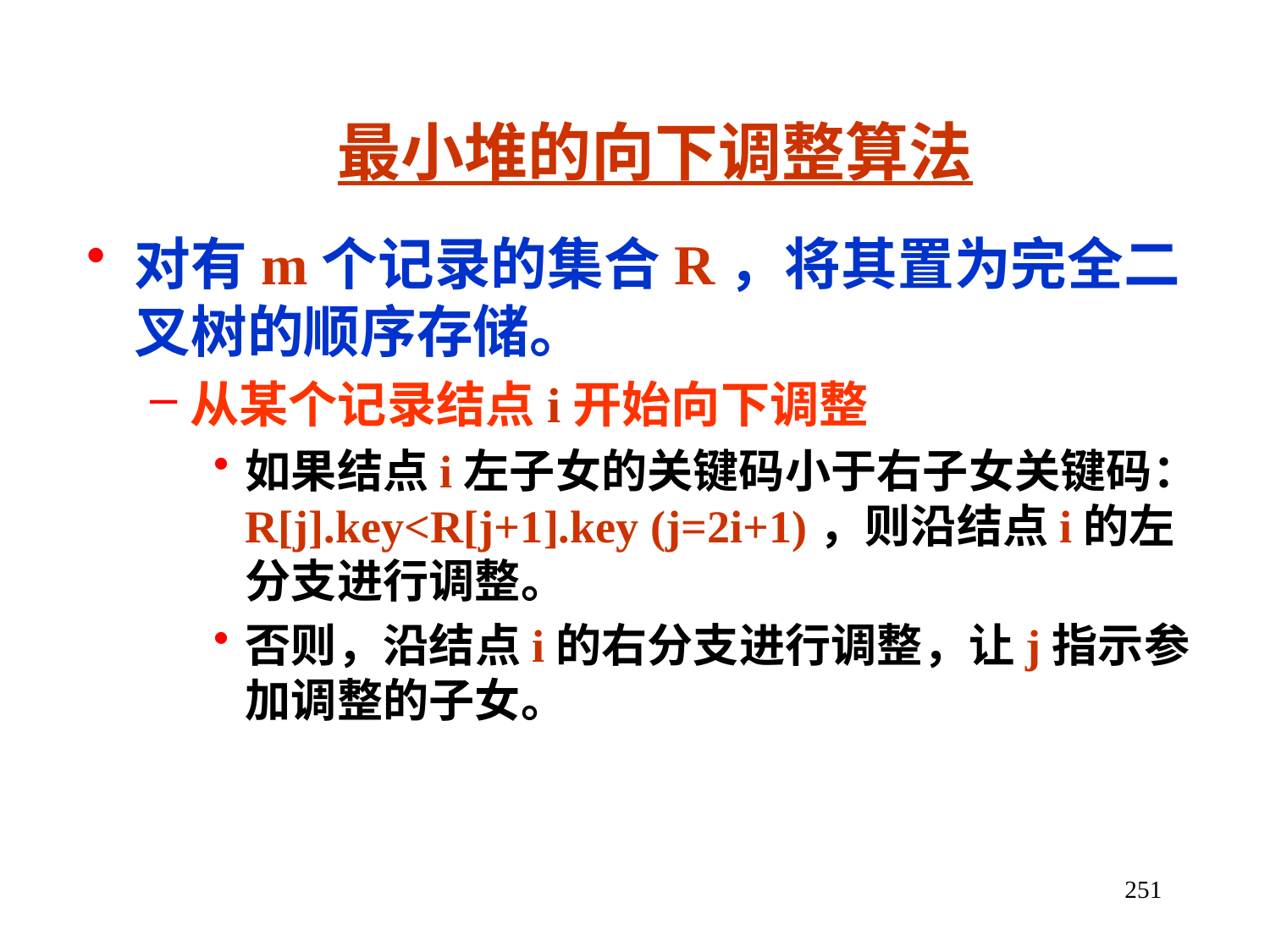

最小堆的向下调整算法
对有m个记录的集合R，将其置为完全二叉树的顺序存储。
从某个记录结点i开始向下调整
如果结点i左子女的关键码小于右子女关键码：R[j].key<R[j+1].key (j=2i+1)，则沿结点i的左 分支进行调整。
否则，沿结点i的右分支进行调整，让j指示参加调整的子女。
251